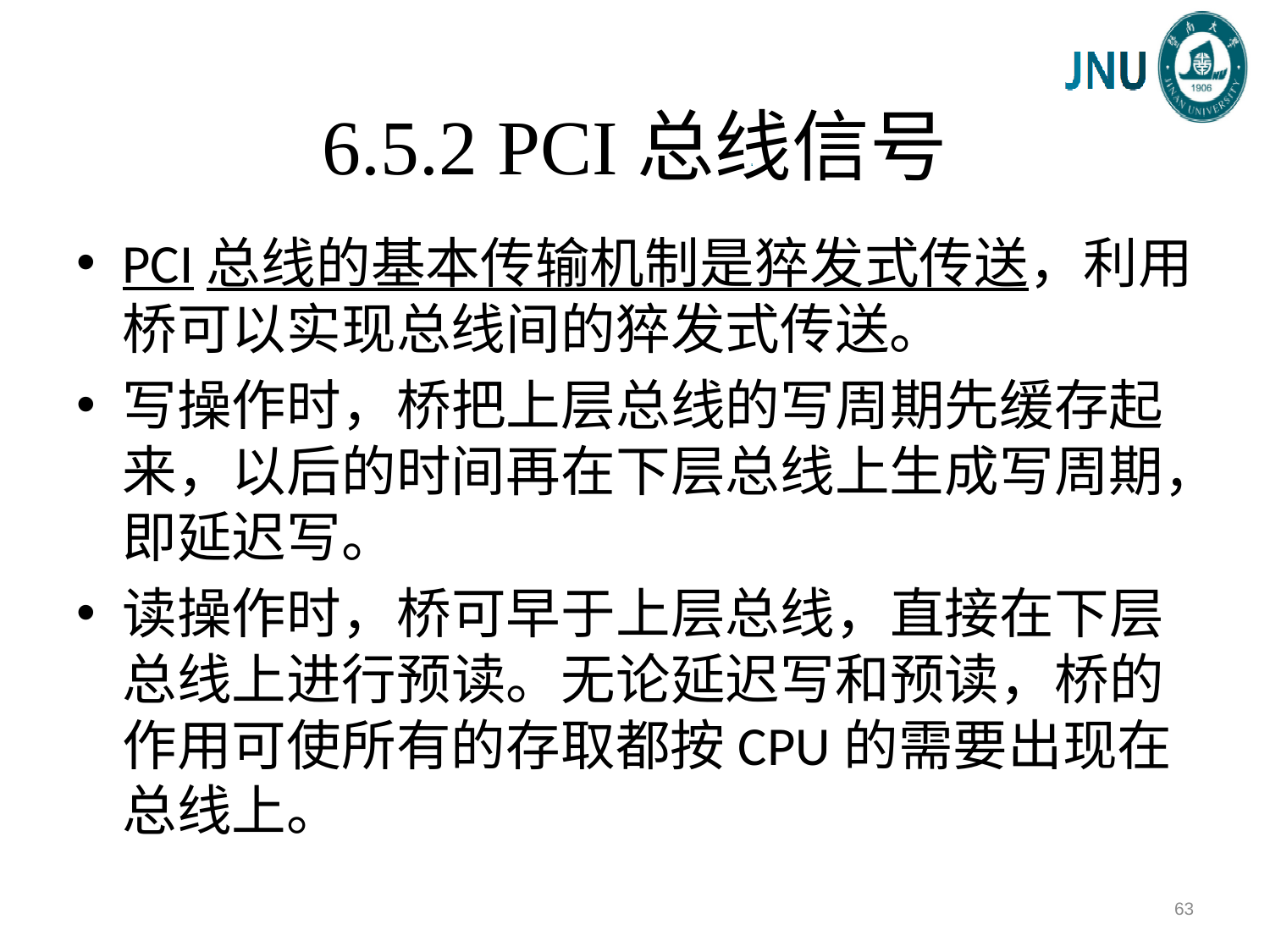

# 6.5.2 PCI总线信号
PCI总线的基本传输机制是猝发式传送，利用桥可以实现总线间的猝发式传送。
写操作时，桥把上层总线的写周期先缓存起来，以后的时间再在下层总线上生成写周期，即延迟写。
读操作时，桥可早于上层总线，直接在下层总线上进行预读。无论延迟写和预读，桥的作用可使所有的存取都按CPU的需要出现在总线上。
63